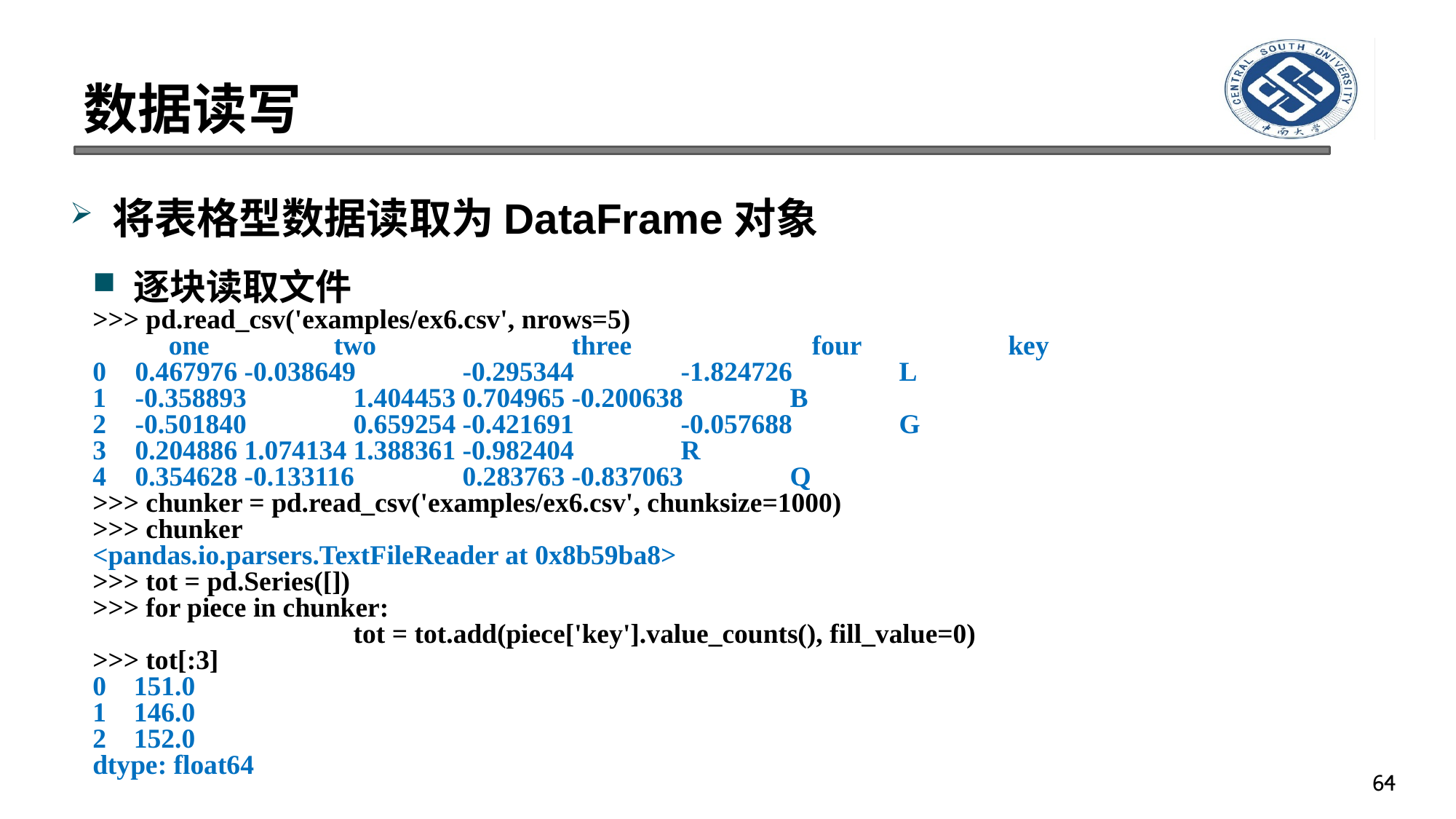

# 数据读写
将表格型数据读取为DataFrame对象
逐块读取文件
>>> pd.read_csv('examples/ex6.csv', nrows=5)
           one	             two                	three	                   four        	key
0	0.467976	-0.038649	-0.295344	-1.824726	L
1	-0.358893	1.404453	0.704965	-0.200638	B
2	-0.501840	0.659254	-0.421691	-0.057688	G
3	0.204886	1.074134	1.388361	-0.982404	R
4	0.354628	-0.133116	0.283763	-0.837063	Q
>>> chunker = pd.read_csv('examples/ex6.csv', chunksize=1000)
>>> chunker
<pandas.io.parsers.TextFileReader at 0x8b59ba8>
>>> tot = pd.Series([])
>>> for piece in chunker:
    			tot = tot.add(piece['key'].value_counts(), fill_value=0)
>>> tot[:3]
0    151.0
1    146.0
2    152.0
dtype: float64
64